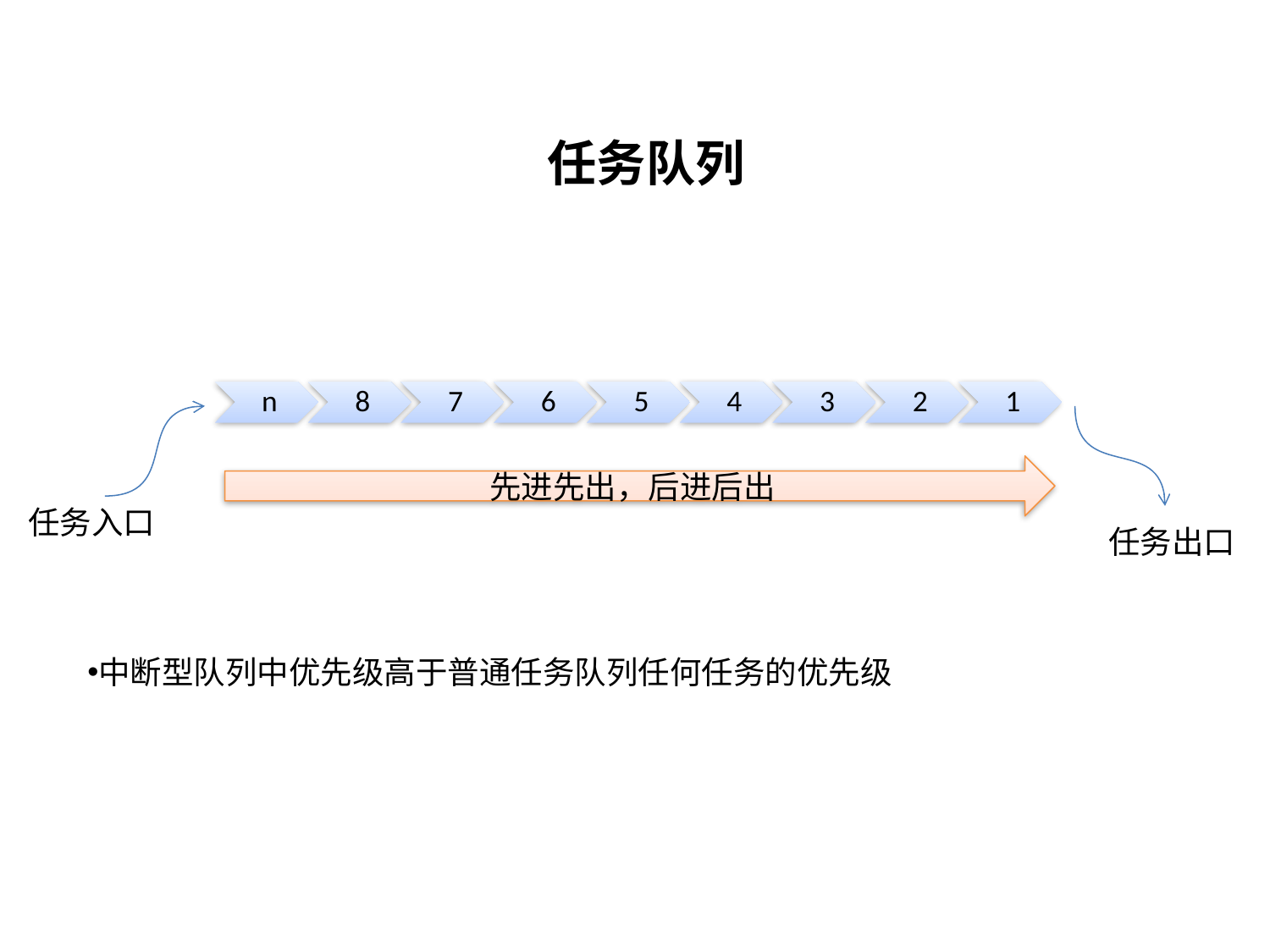

任务队列
n
8
7
6
5
4
3
2
1
先进先出，后进后出
任务入口
任务出口
中断型队列中优先级高于普通任务队列任何任务的优先级